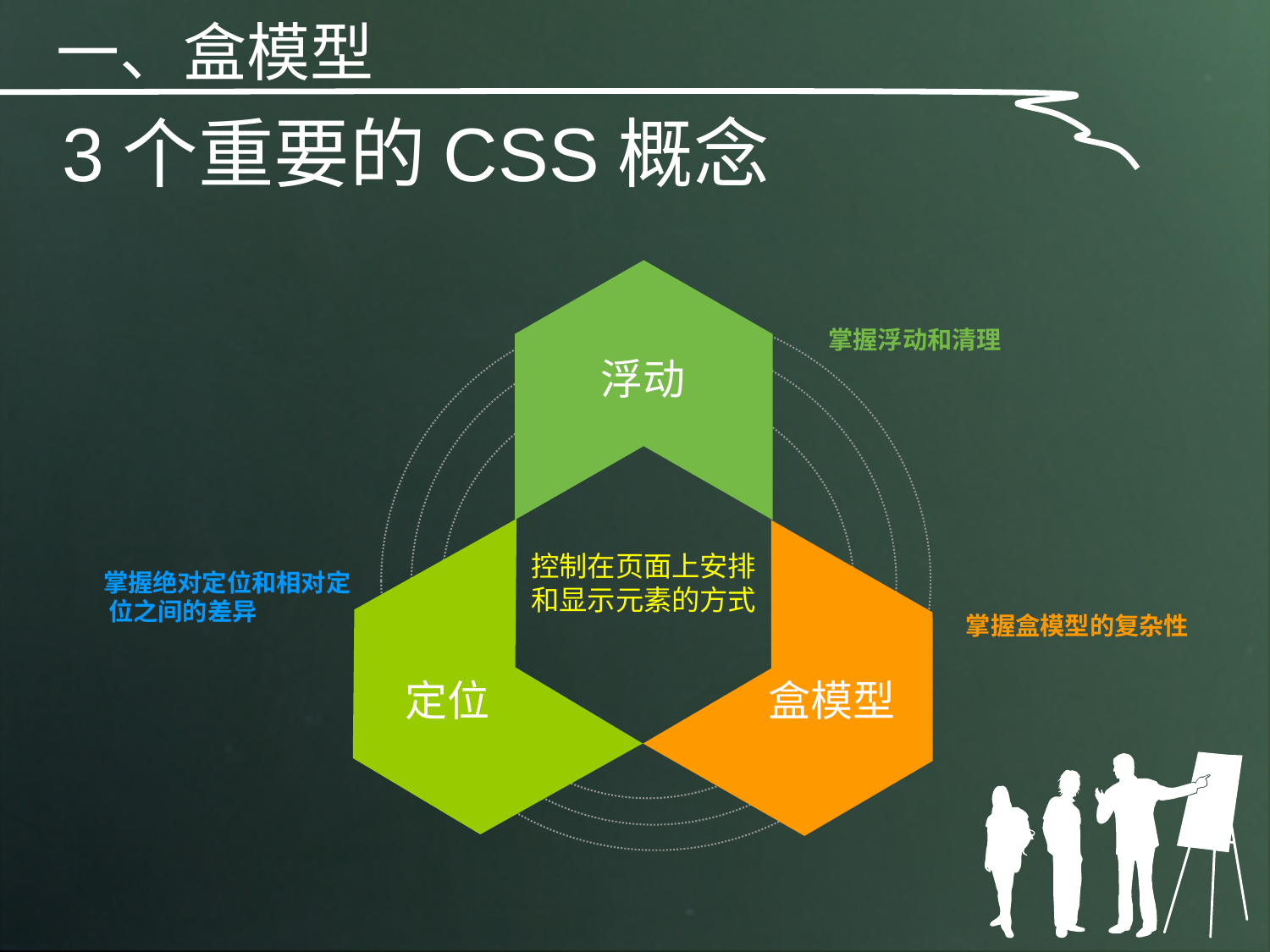

一、盒模型

3个重要的CSS概念

 掌握浮动和清理

浮动

控制在页面上安排和显示元素的方式
 掌握绝对定位和相对定位之间的差异

 掌握盒模型的复杂性
定位
盒模型